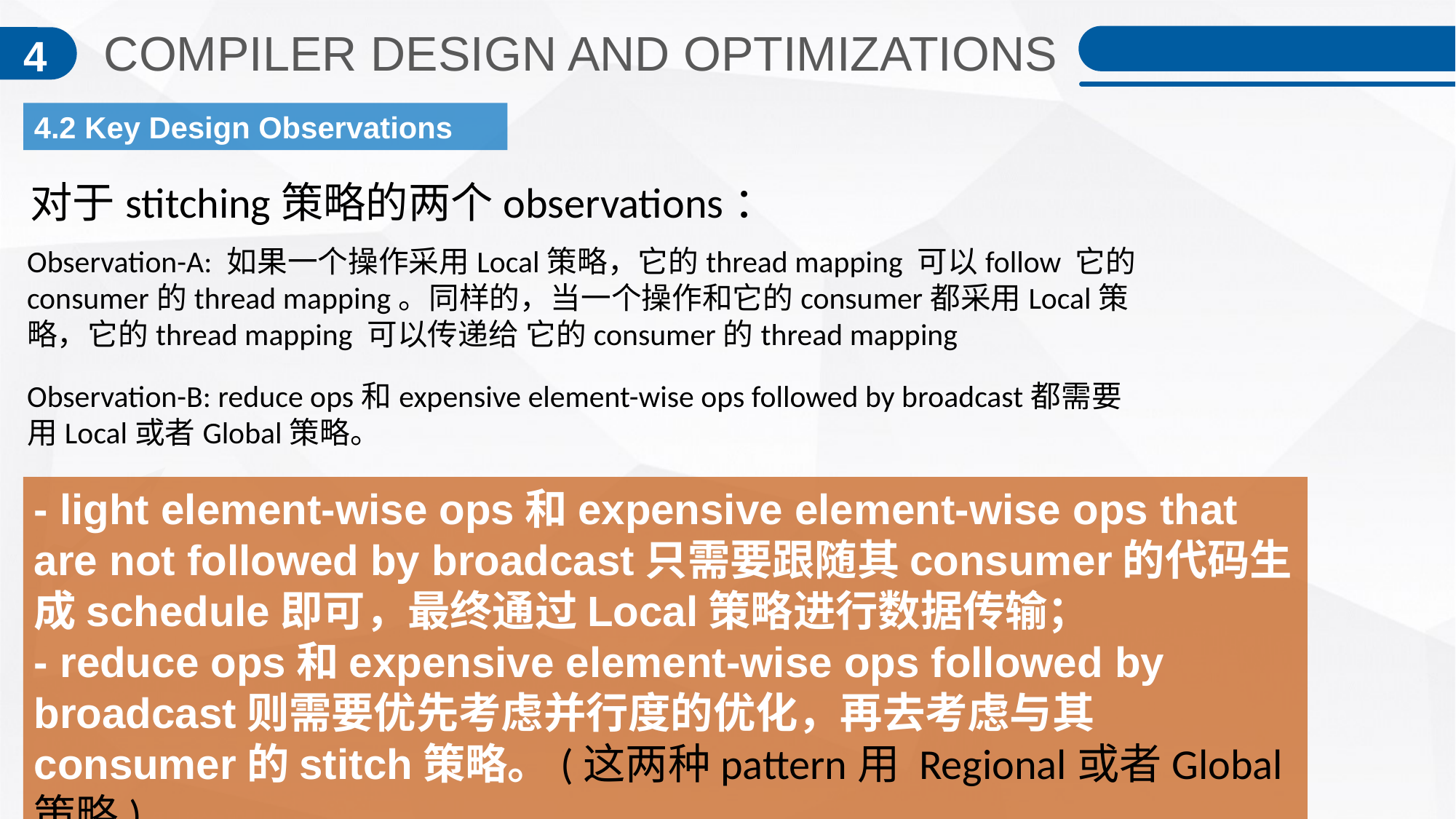

COMPILER DESIGN AND OPTIMIZATIONS
4

4.2 Key Design Observations
对于stitching策略的两个observations：
Observation-A: 如果一个操作采用Local策略，它的thread mapping 可以follow 它的consumer的thread mapping。同样的，当一个操作和它的consumer都采用Local策略，它的thread mapping 可以传递给 它的consumer的thread mapping
Observation-B: reduce ops和expensive element-wise ops followed by broadcast都需要用Local或者Global策略。

- light element-wise ops和expensive element-wise ops that are not followed by broadcast只需要跟随其consumer的代码生成schedule即可，最终通过Local策略进行数据传输；
- reduce ops和expensive element-wise ops followed by broadcast则需要优先考虑并行度的优化，再去考虑与其consumer的stitch策略。(这两种pattern用 Regional或者Global策略)